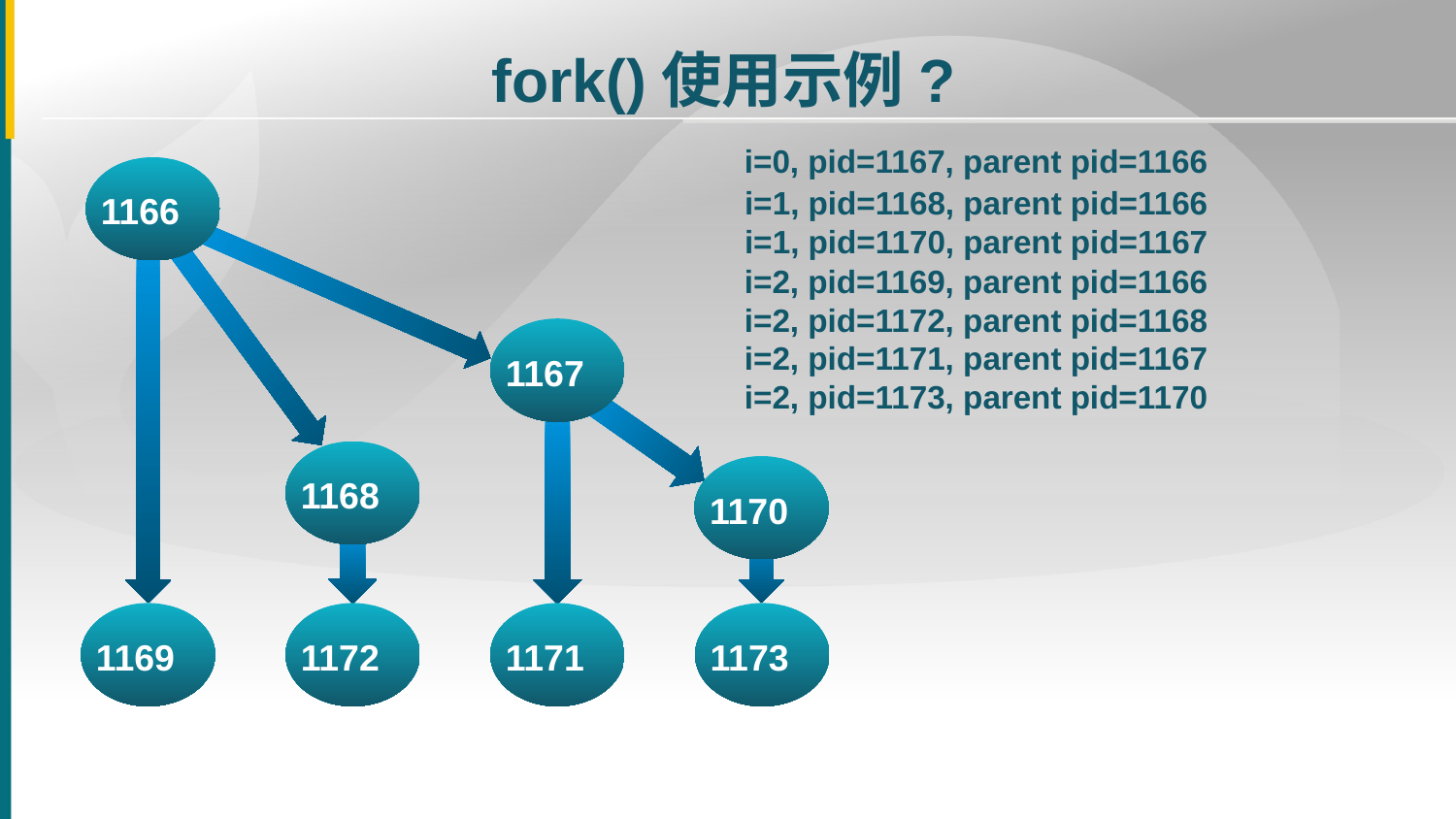

fork()使用示例?
i=0, pid=1167, parent pid=1166

1166
i=1, pid=1168, parent pid=1166
i=1, pid=1170, parent pid=1167

i=2, pid=1169, parent pid=1166
i=2, pid=1172, parent pid=1168
i=2, pid=1171, parent pid=1167
i=2, pid=1173, parent pid=1170

1167

1168

1170

1169

1172

1171

1173